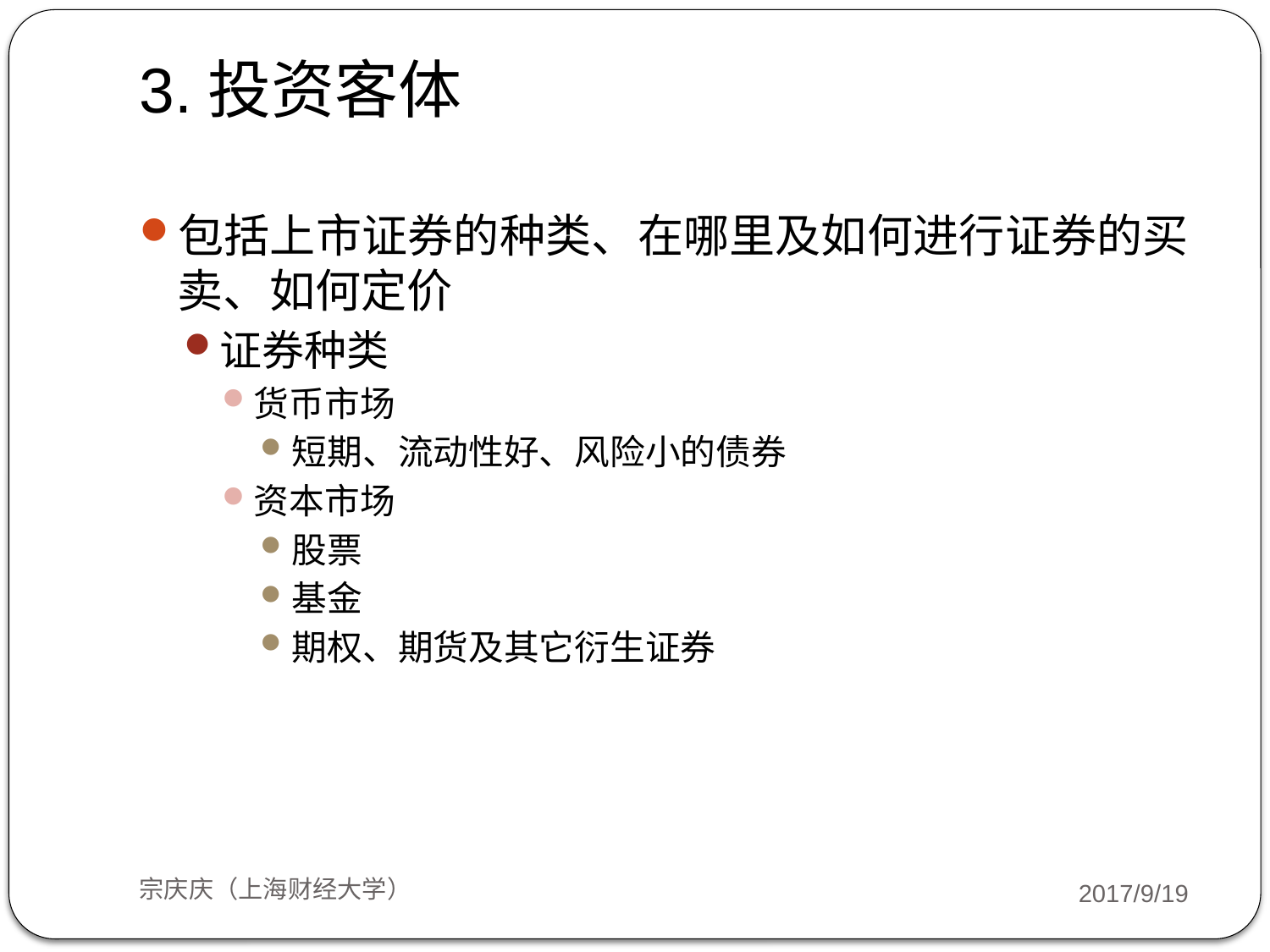

# 3.投资客体
包括上市证券的种类、在哪里及如何进行证券的买卖、如何定价
证券种类
货币市场
短期、流动性好、风险小的债券
资本市场
股票
基金
期权、期货及其它衍生证券

宗庆庆（上海财经大学）
2017/9/19